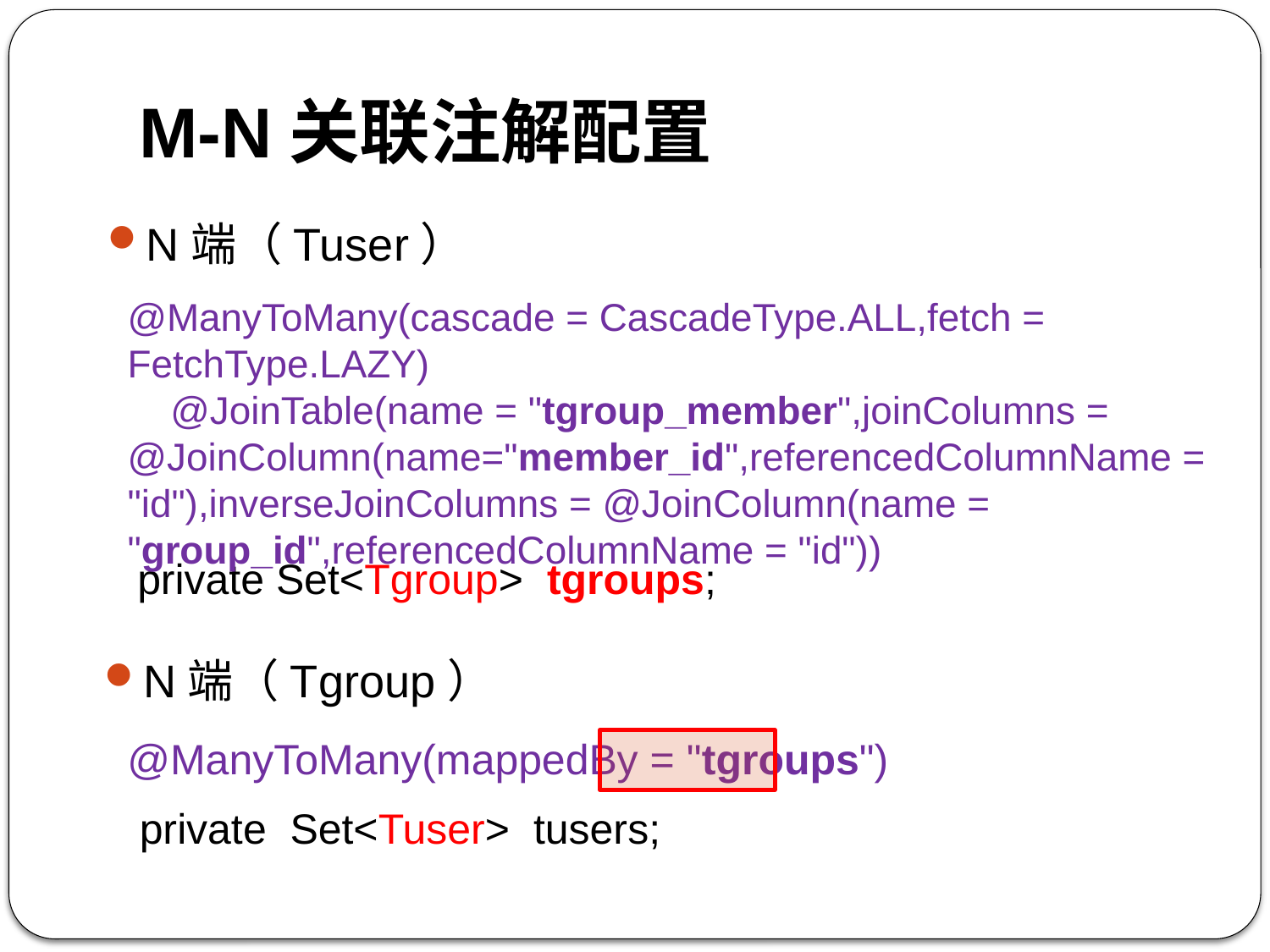

# M-N关联注解配置
N端（Tuser）
@ManyToMany(cascade = CascadeType.ALL,fetch = FetchType.LAZY)
    @JoinTable(name = "tgroup_member",joinColumns = @JoinColumn(name="member_id",referencedColumnName = "id"),inverseJoinColumns = @JoinColumn(name = "group_id",referencedColumnName = "id"))
private Set<Tgroup>  tgroups;
N端（Tgroup）
@ManyToMany(mappedBy = "tgroups")

private  Set<Tuser>  tusers;